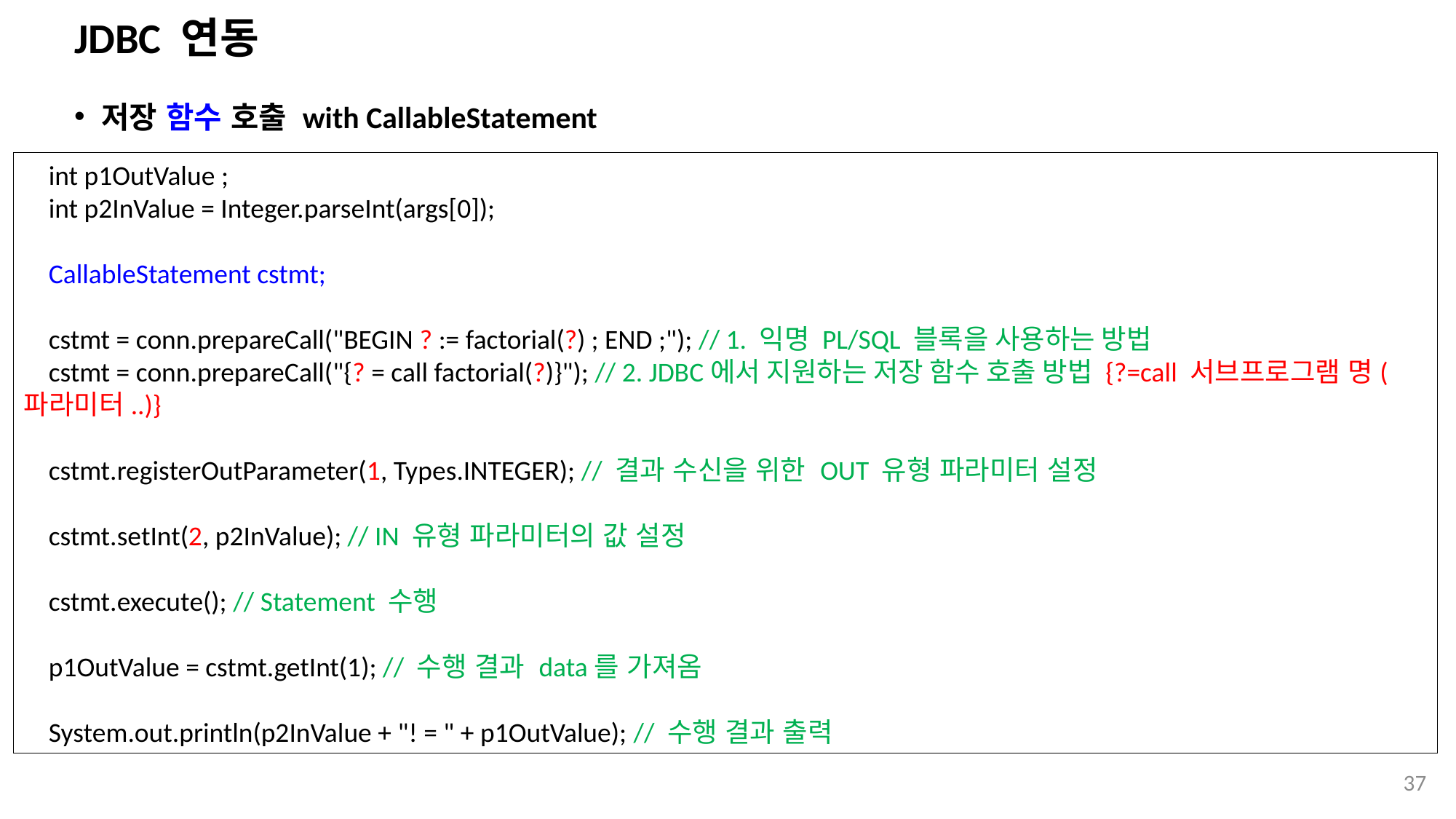

# JDBC 연동
저장 함수 호출 with CallableStatement
    int p1OutValue ;
    int p2InValue = Integer.parseInt(args[0]);

    CallableStatement cstmt;

    cstmt = conn.prepareCall("BEGIN ? := factorial(?) ; END ;"); // 1. 익명 PL/SQL 블록을 사용하는 방법
    cstmt = conn.prepareCall("{? = call factorial(?)}"); // 2. JDBC에서 지원하는 저장 함수 호출 방법 {?=call 서브프로그램 명(파라미터..)}

    cstmt.registerOutParameter(1, Types.INTEGER); // 결과 수신을 위한 OUT 유형 파라미터 설정

    cstmt.setInt(2, p2InValue); // IN 유형 파라미터의 값 설정

    cstmt.execute(); // Statement 수행

    p1OutValue = cstmt.getInt(1); // 수행 결과 data를 가져옴

    System.out.println(p2InValue + "! = " + p1OutValue); // 수행 결과 출력
37